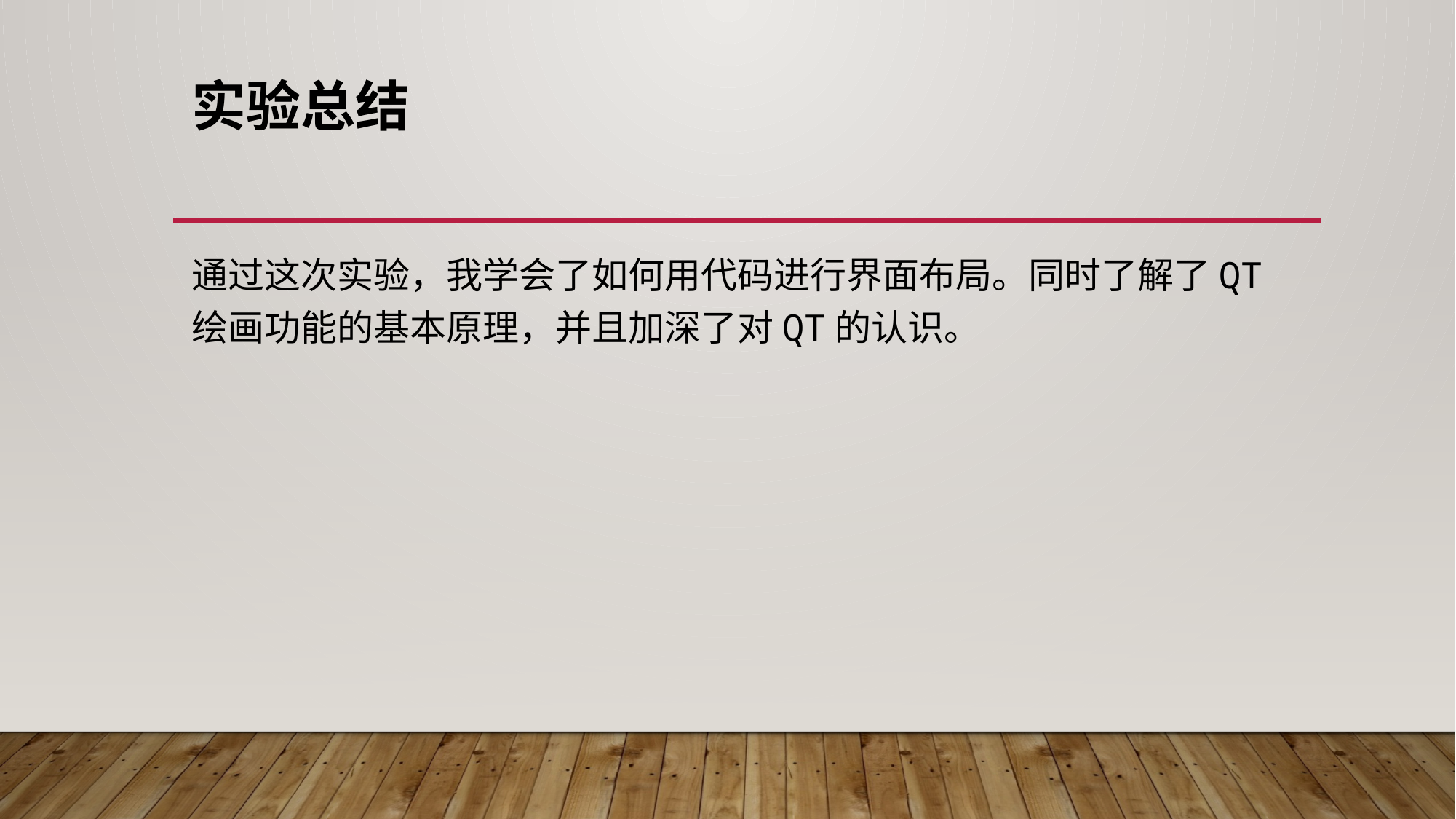

# 实验总结
通过这次实验，我学会了如何用代码进行界面布局。同时了解了QT绘画功能的基本原理，并且加深了对QT的认识。